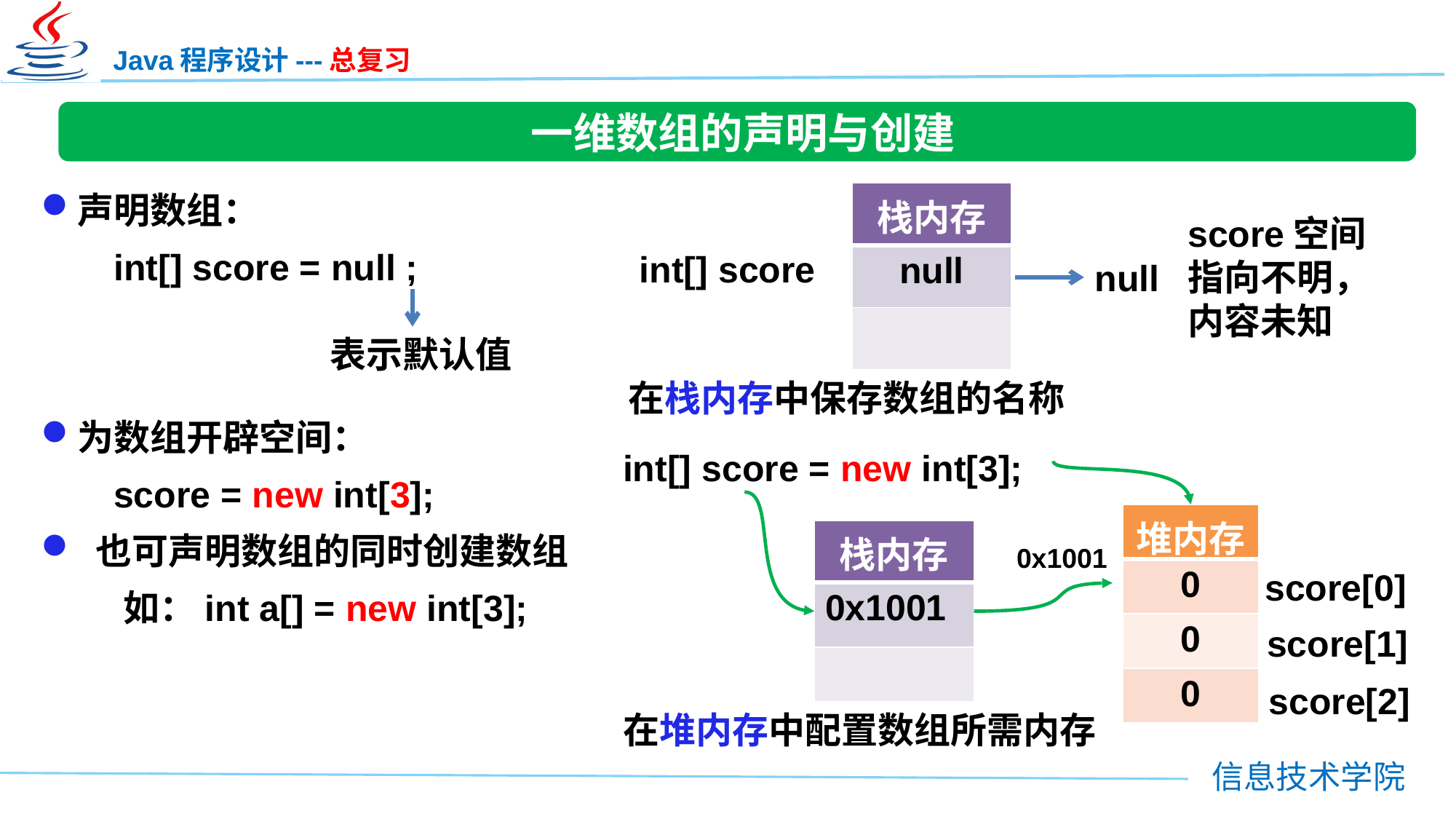

一维数组的声明与创建
声明数组：
int[] score = null ;

为数组开辟空间：
score = new int[3];
也可声明数组的同时创建数组
         如：int a[] = new int[3];

| 栈内存 |
| --- |
| null |
|  |
score空间指向不明，内容未知
int[] score
null
 表示默认值
在栈内存中保存数组的名称
int[] score = new int[3];
| 堆内存 |
| --- |
| 0 |
| 0 |
| 0 |
| 栈内存 |
| --- |
| 0x1001 |
|  |
0x1001
score[0]
score[1]
score[2]
在堆内存中配置数组所需内存